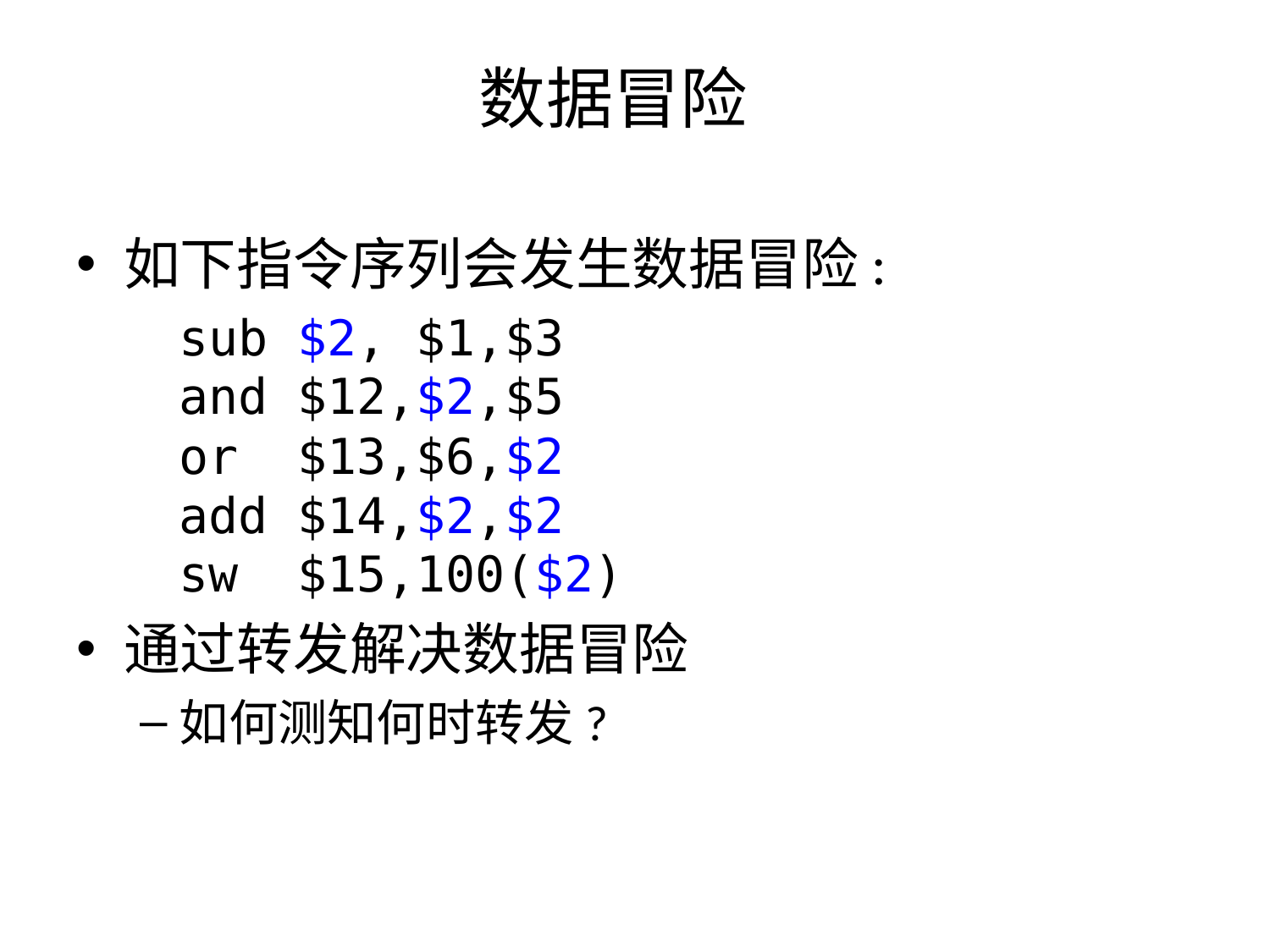

# 数据冒险
如下指令序列会发生数据冒险:
	sub $2, $1,$3
and $12,$2,$5
or  $13,$6,$2
add $14,$2,$2
sw  $15,100($2)
通过转发解决数据冒险
如何测知何时转发?